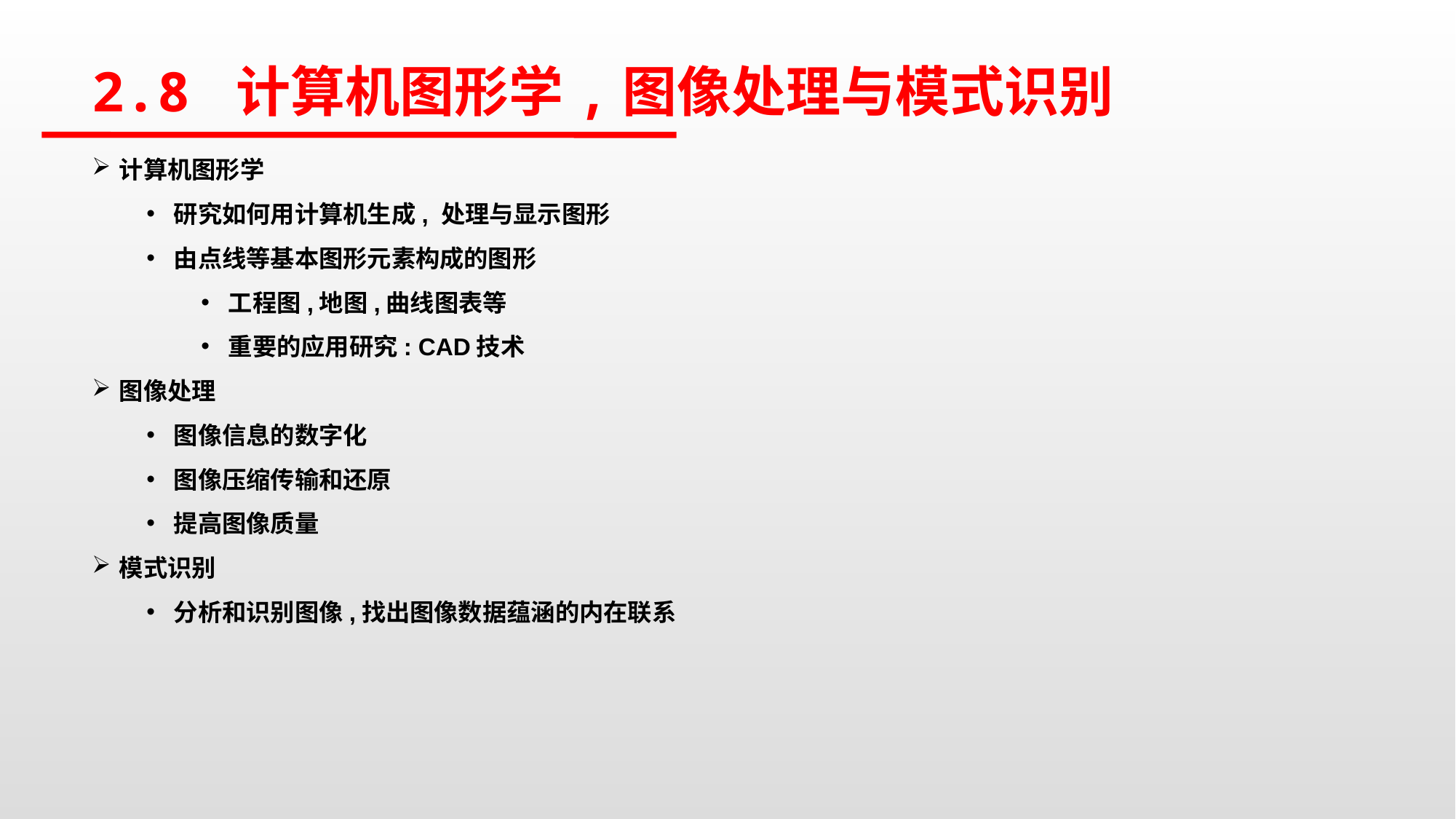

# 2.8 计算机图形学,图像处理与模式识别
计算机图形学
研究如何用计算机生成, 处理与显示图形
由点线等基本图形元素构成的图形
工程图,地图,曲线图表等
重要的应用研究: CAD技术
图像处理
图像信息的数字化
图像压缩传输和还原
提高图像质量
模式识别
分析和识别图像,找出图像数据蕴涵的内在联系

53